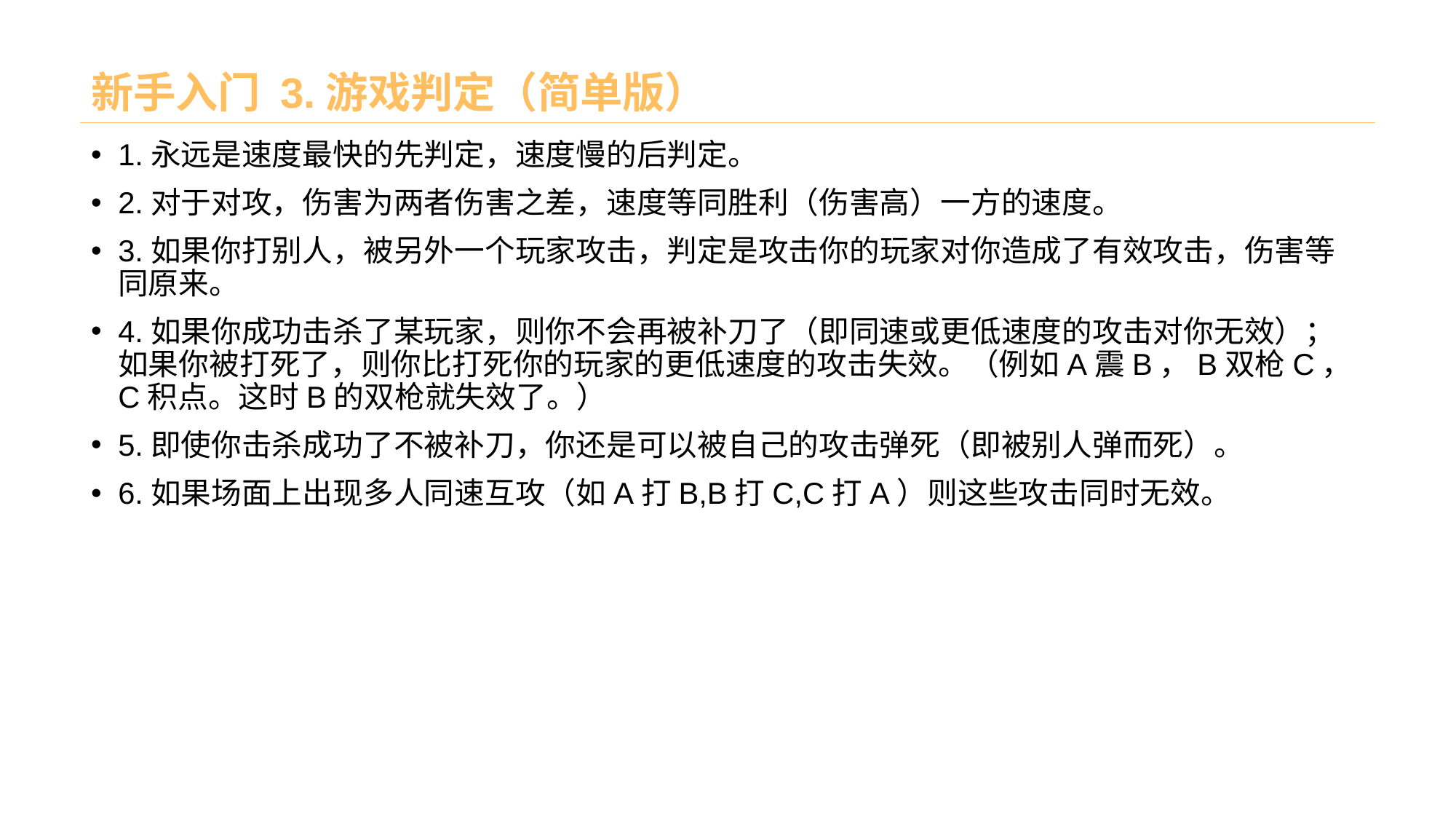

# 新手入门 3.游戏判定（简单版）
1.永远是速度最快的先判定，速度慢的后判定。
2.对于对攻，伤害为两者伤害之差，速度等同胜利（伤害高）一方的速度。
3.如果你打别人，被另外一个玩家攻击，判定是攻击你的玩家对你造成了有效攻击，伤害等同原来。
4.如果你成功击杀了某玩家，则你不会再被补刀了（即同速或更低速度的攻击对你无效）；如果你被打死了，则你比打死你的玩家的更低速度的攻击失效。（例如A震B，B双枪C，C积点。这时B的双枪就失效了。）
5.即使你击杀成功了不被补刀，你还是可以被自己的攻击弹死（即被别人弹而死）。
6.如果场面上出现多人同速互攻（如A打B,B打C,C打A）则这些攻击同时无效。